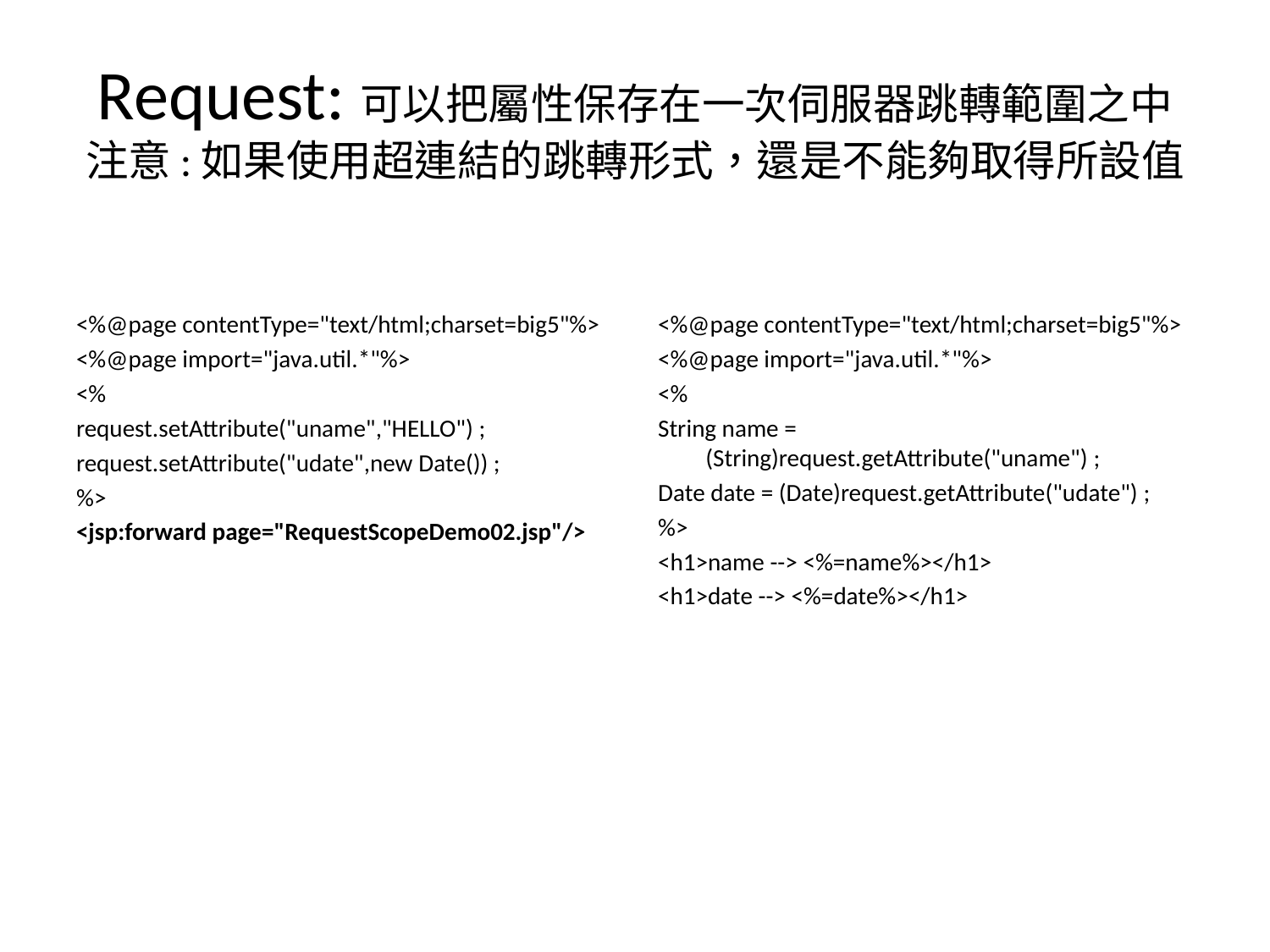

# Request:可以把屬性保存在一次伺服器跳轉範圍之中 注意:如果使用超連結的跳轉形式，還是不能夠取得所設值

<%@page contentType="text/html;charset=big5"%>
<%@page import="java.util.*"%>
<%
request.setAttribute("uname","HELLO") ;
request.setAttribute("udate",new Date()) ;
%>
<jsp:forward page="RequestScopeDemo02.jsp"/>

<%@page contentType="text/html;charset=big5"%>
<%@page import="java.util.*"%>
<%
String name = (String)request.getAttribute("uname") ;
Date date = (Date)request.getAttribute("udate") ;
%>
<h1>name --> <%=name%></h1>
<h1>date --> <%=date%></h1>